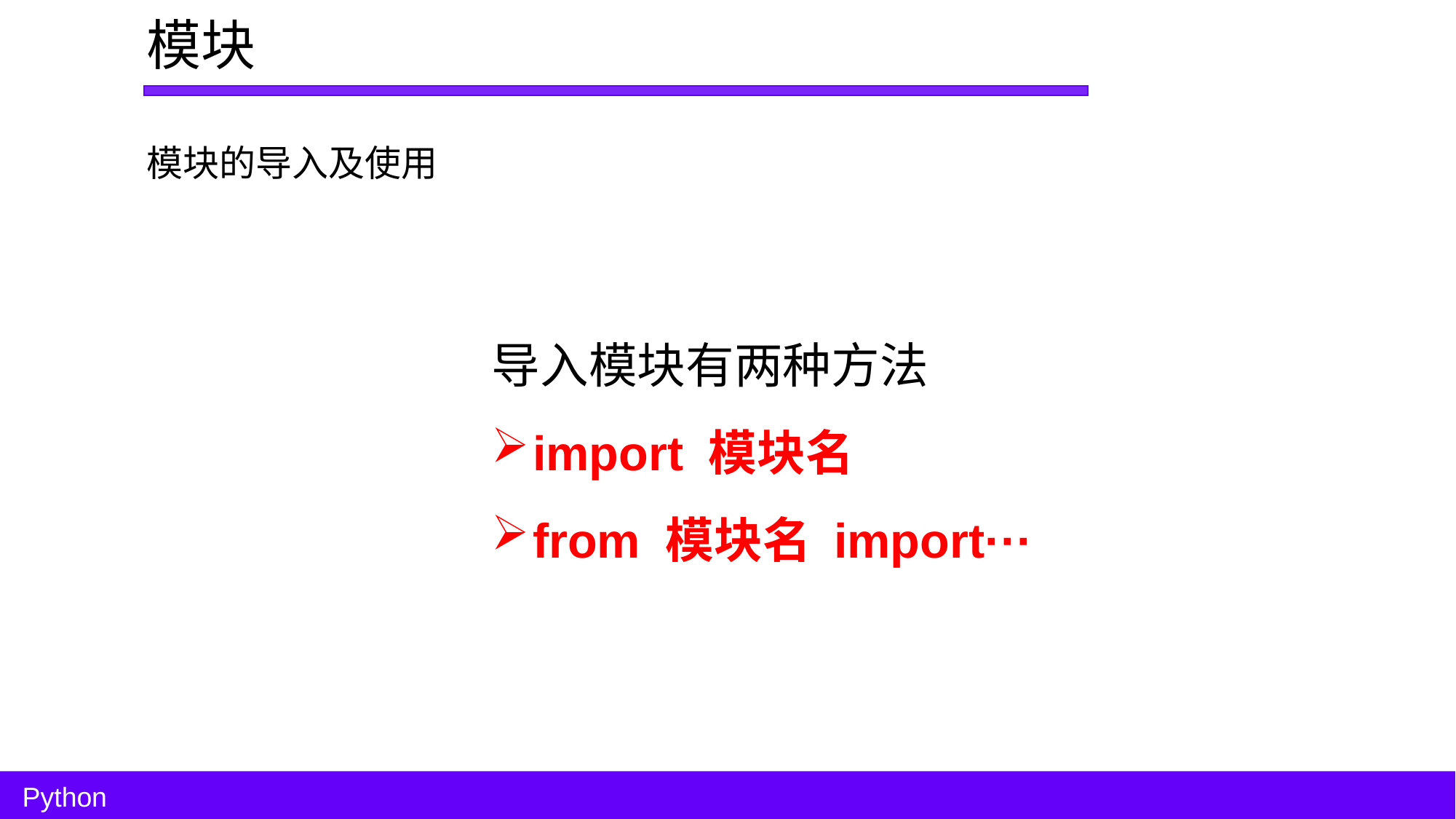

模块
模块的导入及使用
导入模块有两种方法
import 模块名
from 模块名 import···